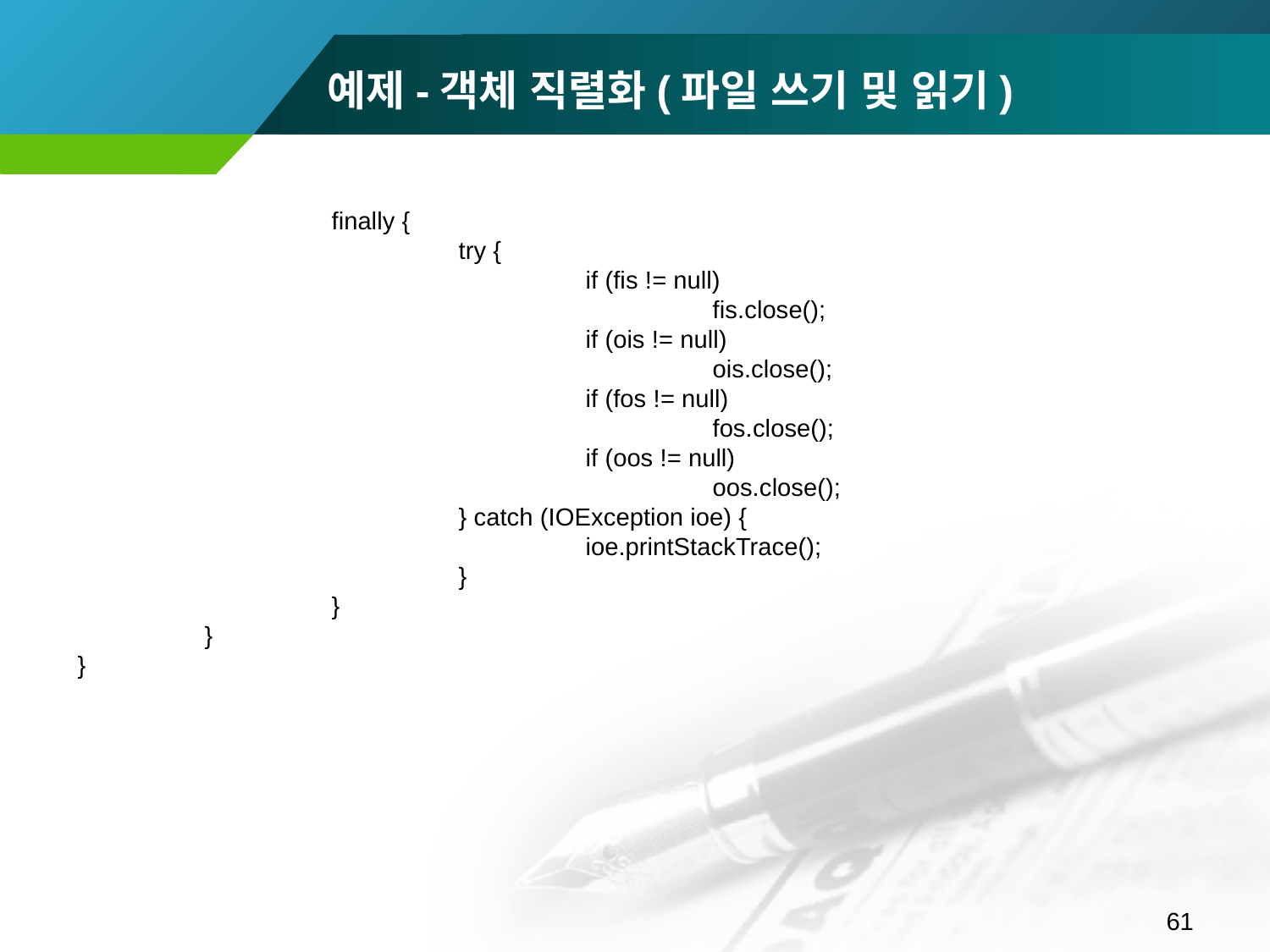

예제-객체 직렬화(파일 쓰기 및 읽기)
		finally {
			try {
				if (fis != null)
					fis.close();
				if (ois != null)
					ois.close();
				if (fos != null)
					fos.close();
				if (oos != null)
					oos.close();
			} catch (IOException ioe) {
				ioe.printStackTrace();
			}
		}
	}
}
61